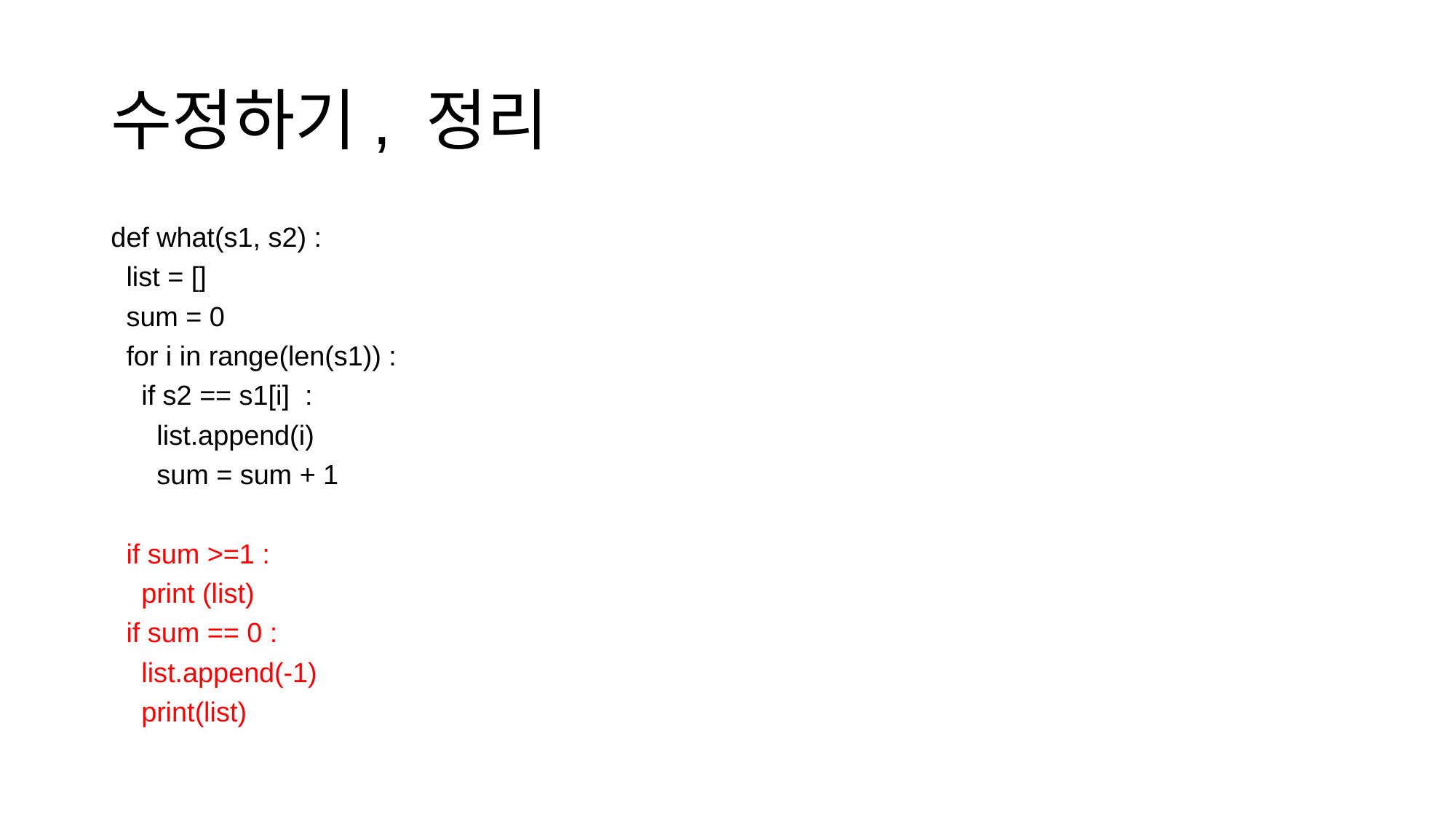

# 수정하기, 정리
def what(s1, s2) :
  list = []
  sum = 0
  for i in range(len(s1)) :
    if s2 == s1[i]  :
      list.append(i)
      sum = sum + 1

  if sum >=1 :
    print (list)
  if sum == 0 :
    list.append(-1)
    print(list)